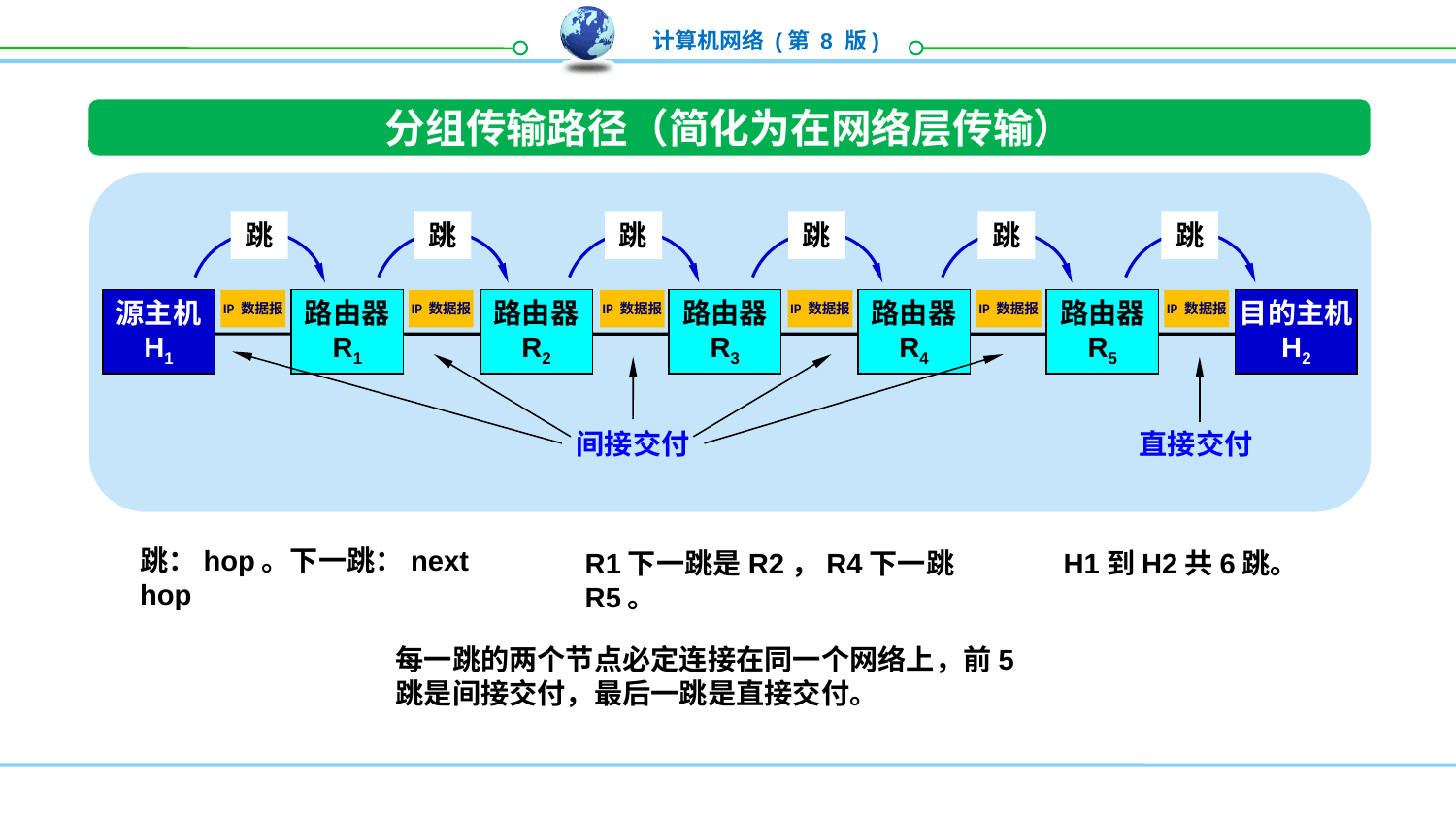

分组传输路径（简化为在网络层传输）

跳

跳

跳

跳

跳

跳

源主机
H1
路由器
R1
路由器
R2
路由器
R3
路由器
R4
路由器
R5
目的主机
H2
IP 数据报
IP 数据报
IP 数据报
IP 数据报
IP 数据报
IP 数据报

间接交付
直接交付
跳：hop。下一跳：next hop
H1到H2共6跳。
R1下一跳是R2，R4下一跳R5。
每一跳的两个节点必定连接在同一个网络上，前5跳是间接交付，最后一跳是直接交付。